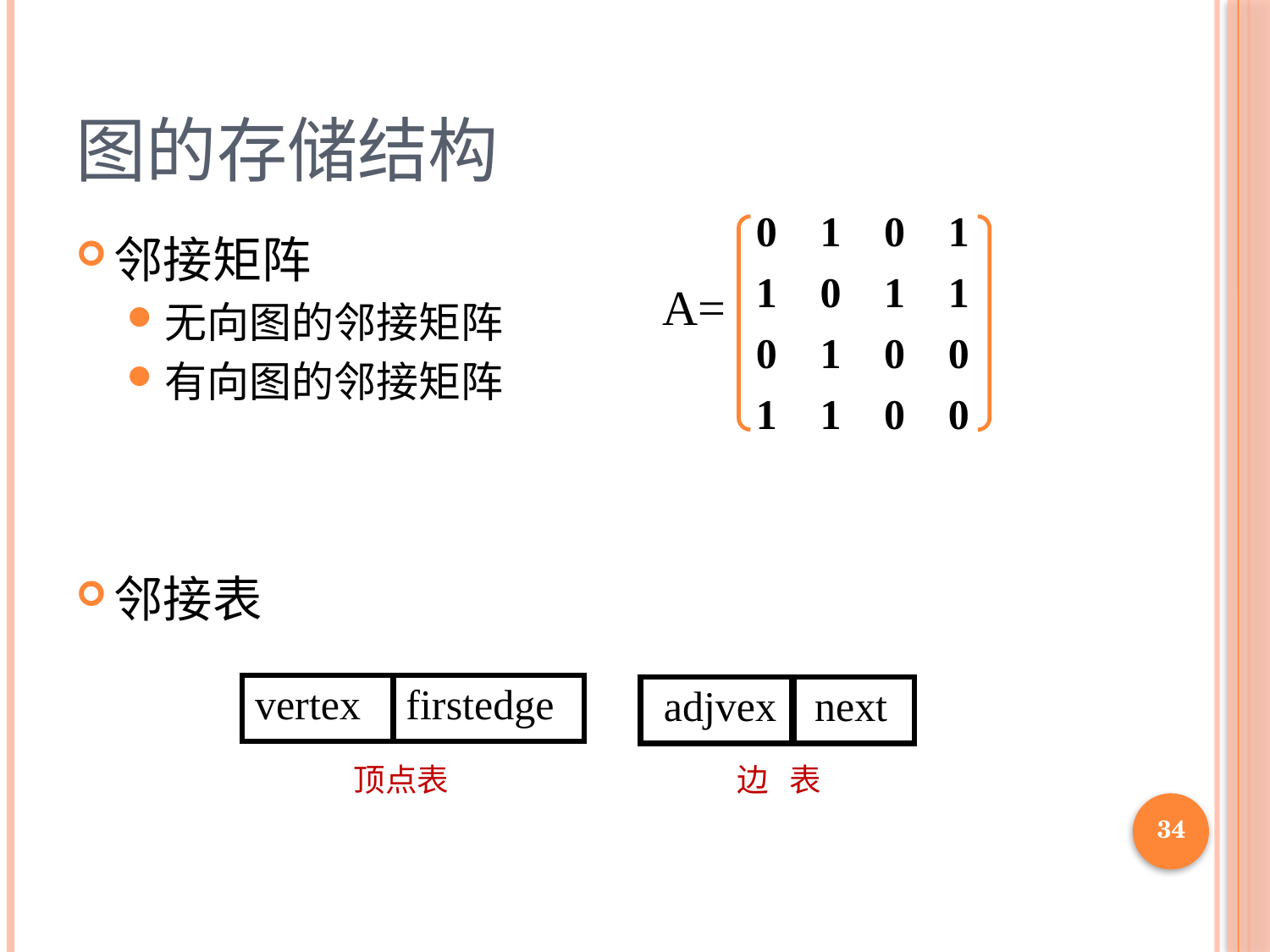

# 图的存储结构
0    1    0    1
1    0    1    1
0    1    0    0
1    1    0    0

A=
邻接矩阵
无向图的邻接矩阵
有向图的邻接矩阵

邻接表

vertex
firstedge
 adjvex
 next
顶点表                                        边   表
34